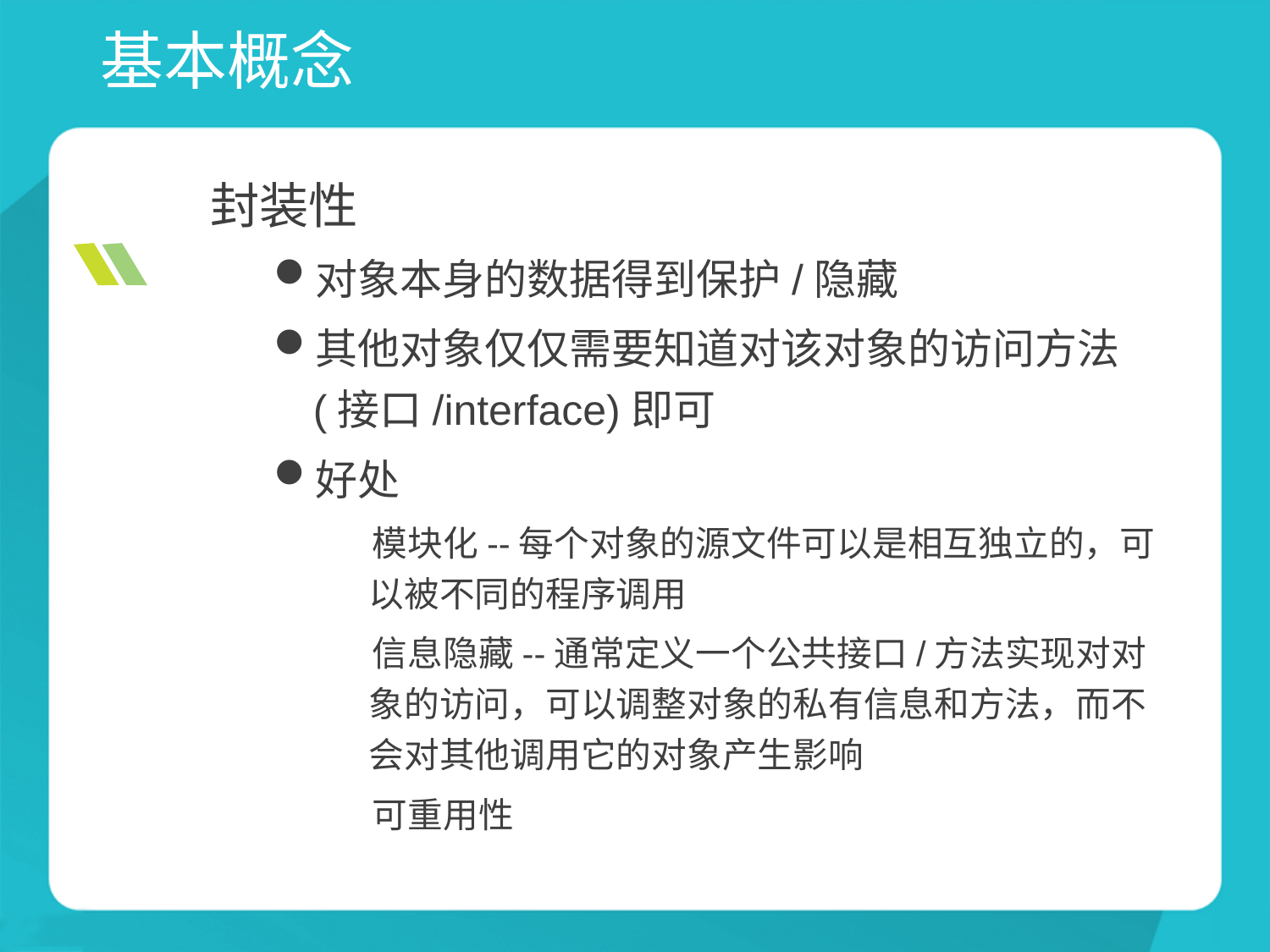

# 基本概念
封装性
对象本身的数据得到保护/隐藏
其他对象仅仅需要知道对该对象的访问方法(接口/interface)即可
好处
模块化--每个对象的源文件可以是相互独立的，可以被不同的程序调用
信息隐藏--通常定义一个公共接口/方法实现对对象的访问，可以调整对象的私有信息和方法，而不会对其他调用它的对象产生影响
可重用性

13